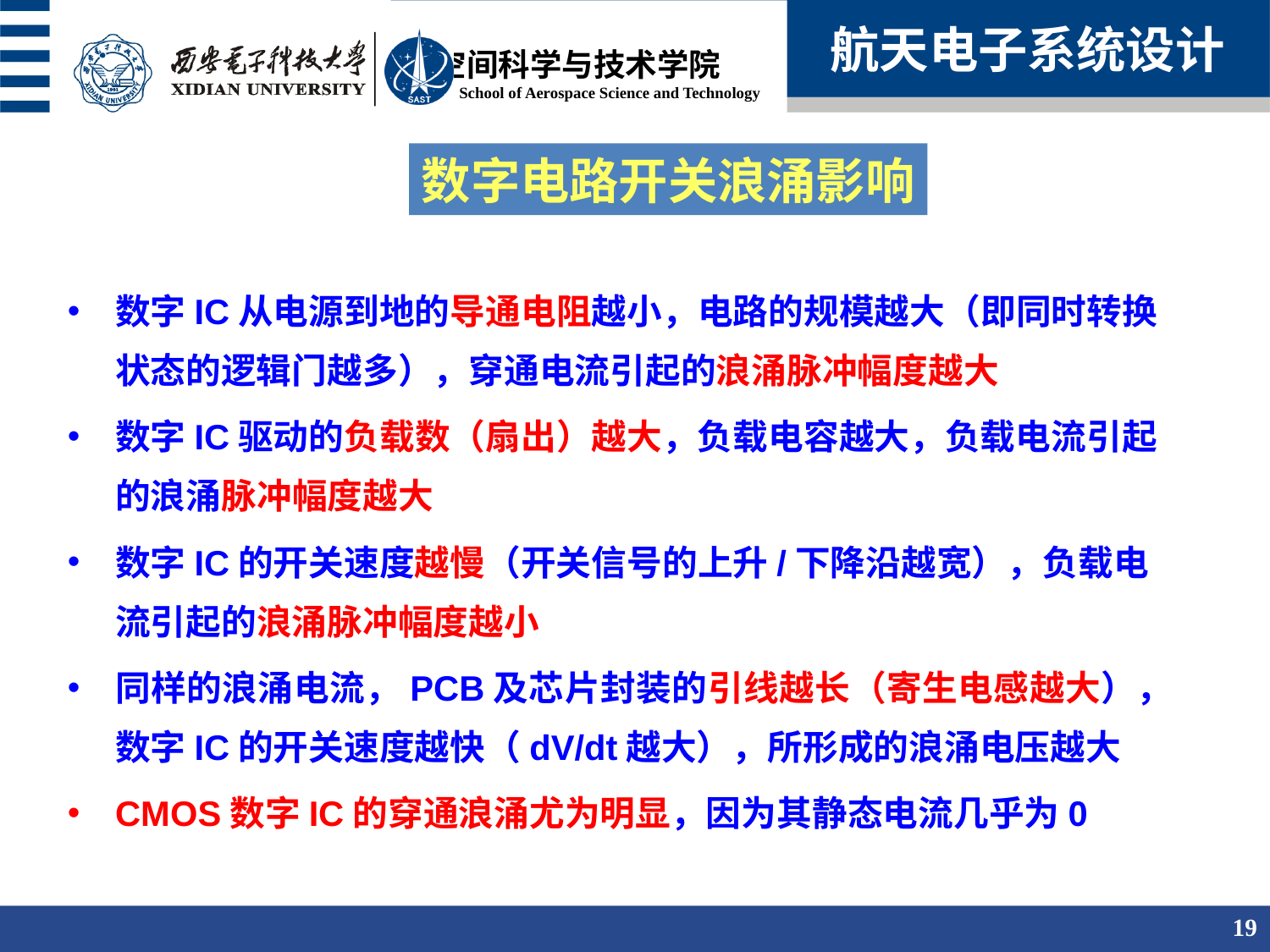

航天电子系统设计
数字电路开关浪涌影响
数字IC从电源到地的导通电阻越小，电路的规模越大（即同时转换状态的逻辑门越多），穿通电流引起的浪涌脉冲幅度越大
数字IC驱动的负载数（扇出）越大，负载电容越大，负载电流引起的浪涌脉冲幅度越大
数字IC的开关速度越慢（开关信号的上升/下降沿越宽），负载电流引起的浪涌脉冲幅度越小
同样的浪涌电流，PCB及芯片封装的引线越长（寄生电感越大），数字IC的开关速度越快（dV/dt越大），所形成的浪涌电压越大
CMOS数字IC的穿通浪涌尤为明显，因为其静态电流几乎为0